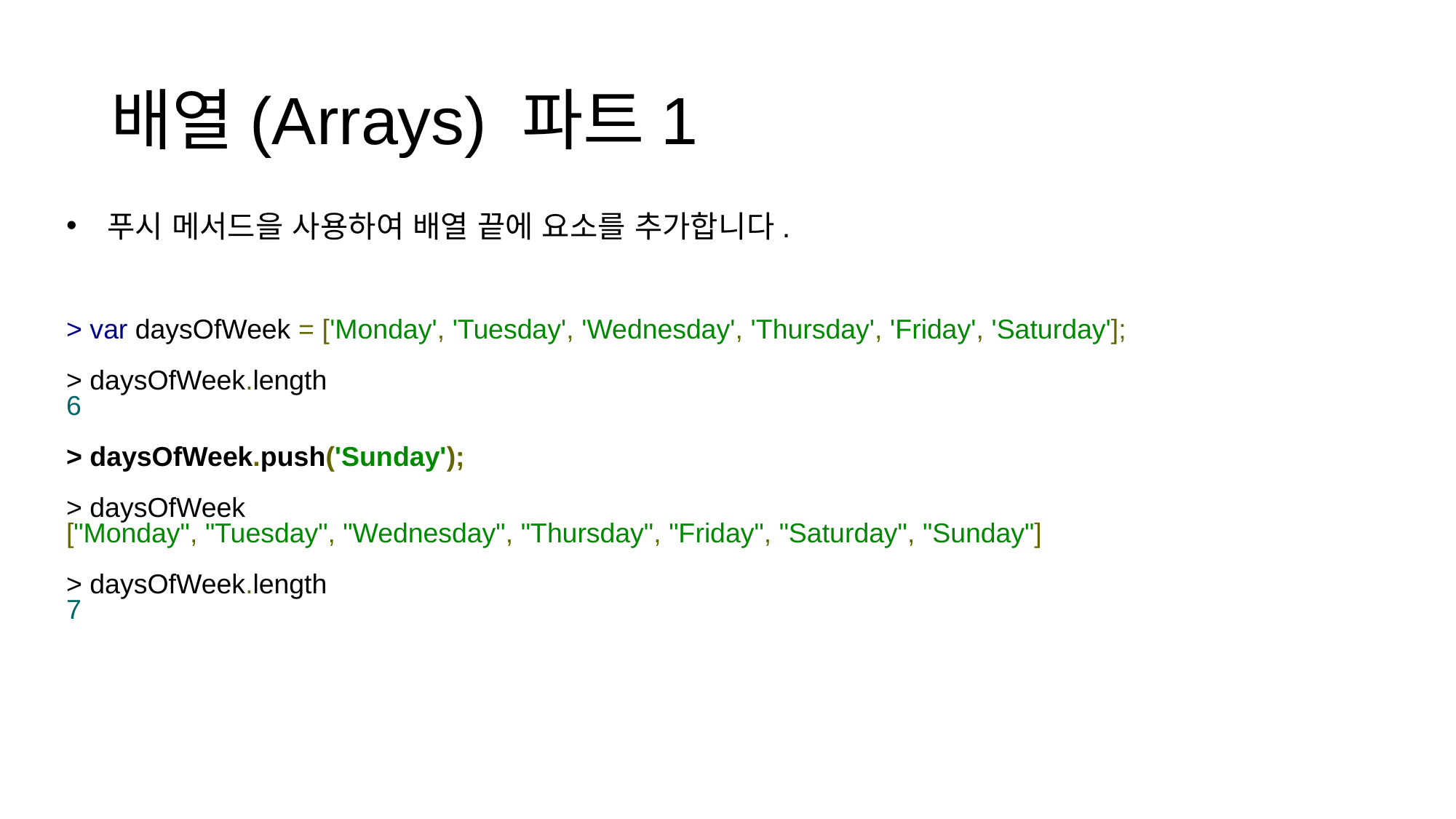

# 배열(Arrays) 파트1
푸시 메서드을 사용하여 배열 끝에 요소를 추가합니다.
> var daysOfWeek = ['Monday', 'Tuesday', 'Wednesday', 'Thursday', 'Friday', 'Saturday'];

> daysOfWeek.length
6

> daysOfWeek.push('Sunday');

> daysOfWeek
["Monday", "Tuesday", "Wednesday", "Thursday", "Friday", "Saturday", "Sunday"]

> daysOfWeek.length
7